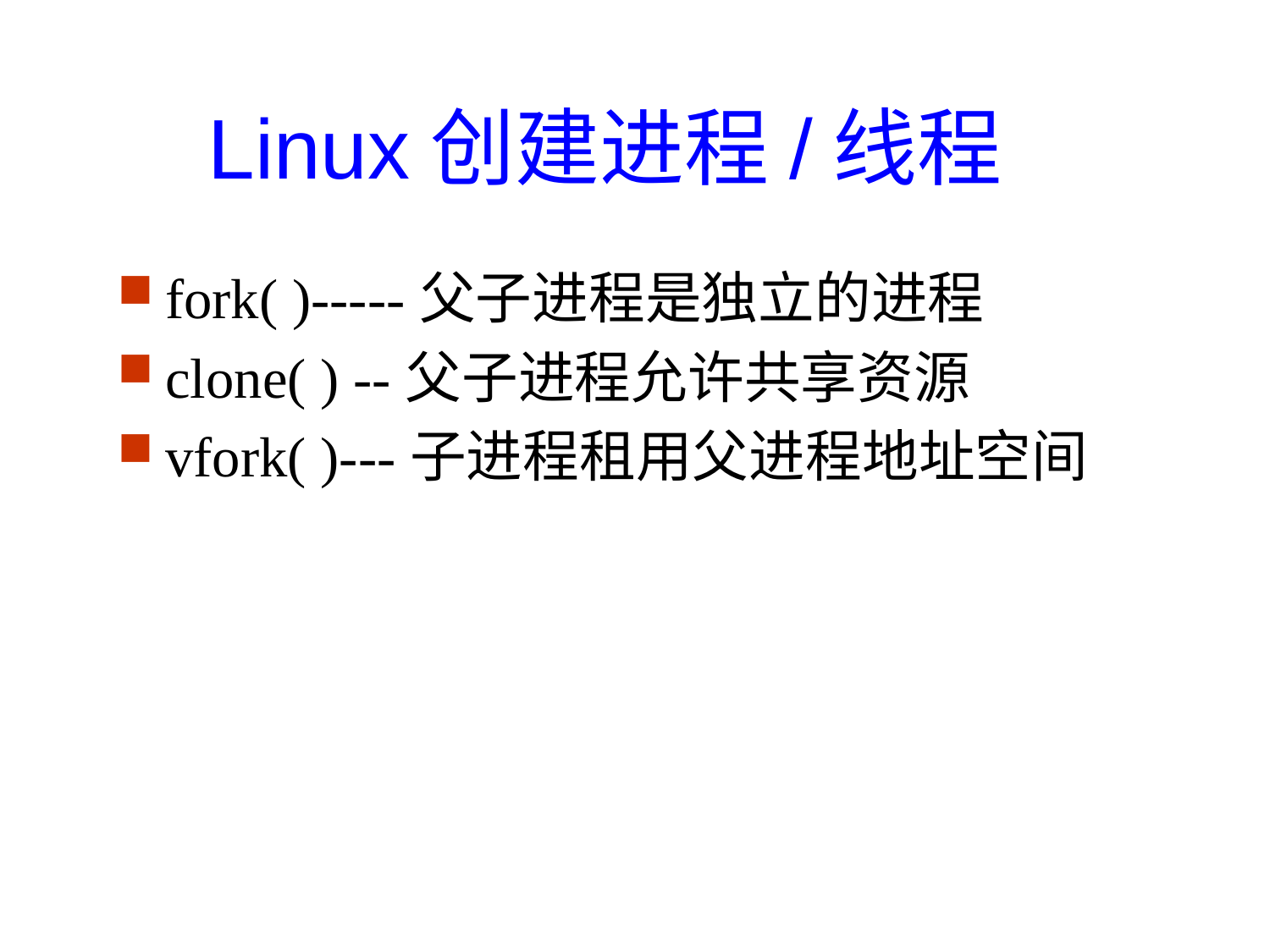

Linux创建进程/线程
fork( )-----父子进程是独立的进程
clone( ) --父子进程允许共享资源
vfork( )---子进程租用父进程地址空间